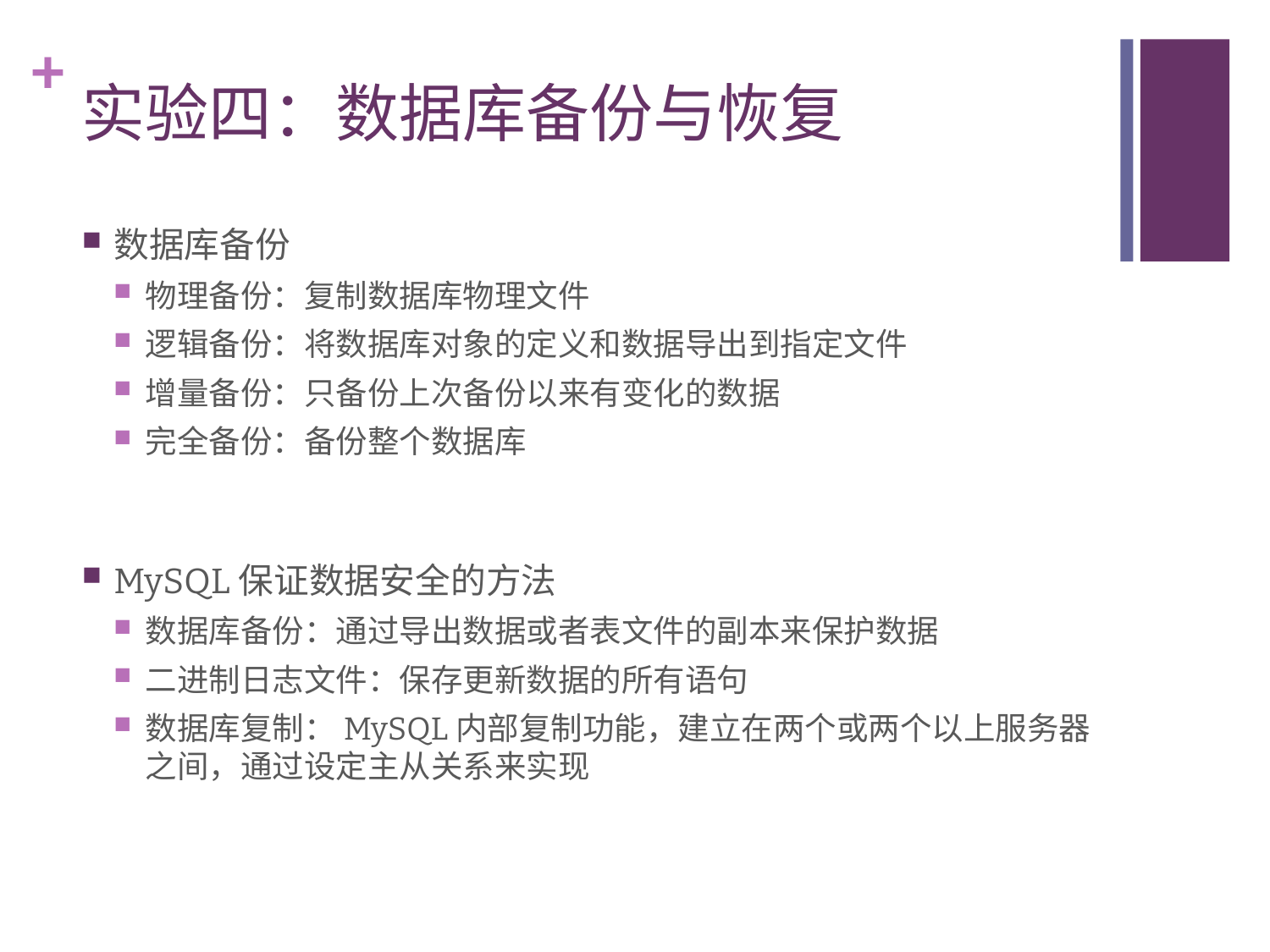

# 实验四：数据库备份与恢复
数据库备份
物理备份：复制数据库物理文件
逻辑备份：将数据库对象的定义和数据导出到指定文件
增量备份：只备份上次备份以来有变化的数据
完全备份：备份整个数据库

MySQL保证数据安全的方法
数据库备份：通过导出数据或者表文件的副本来保护数据
二进制日志文件：保存更新数据的所有语句
数据库复制：MySQL内部复制功能，建立在两个或两个以上服务器之间，通过设定主从关系来实现